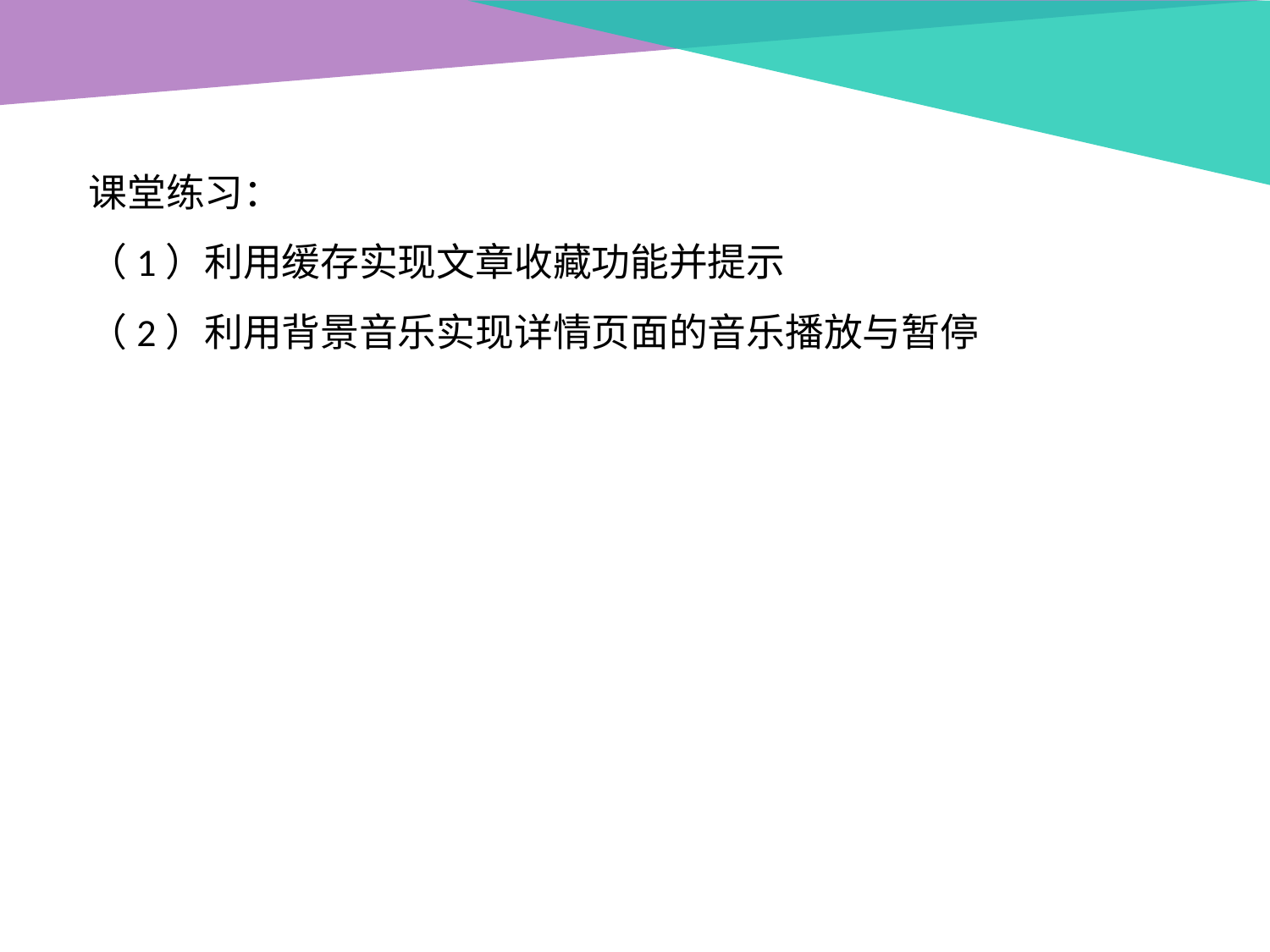

课堂练习：
（1）利用缓存实现文章收藏功能并提示
（2）利用背景音乐实现详情页面的音乐播放与暂停